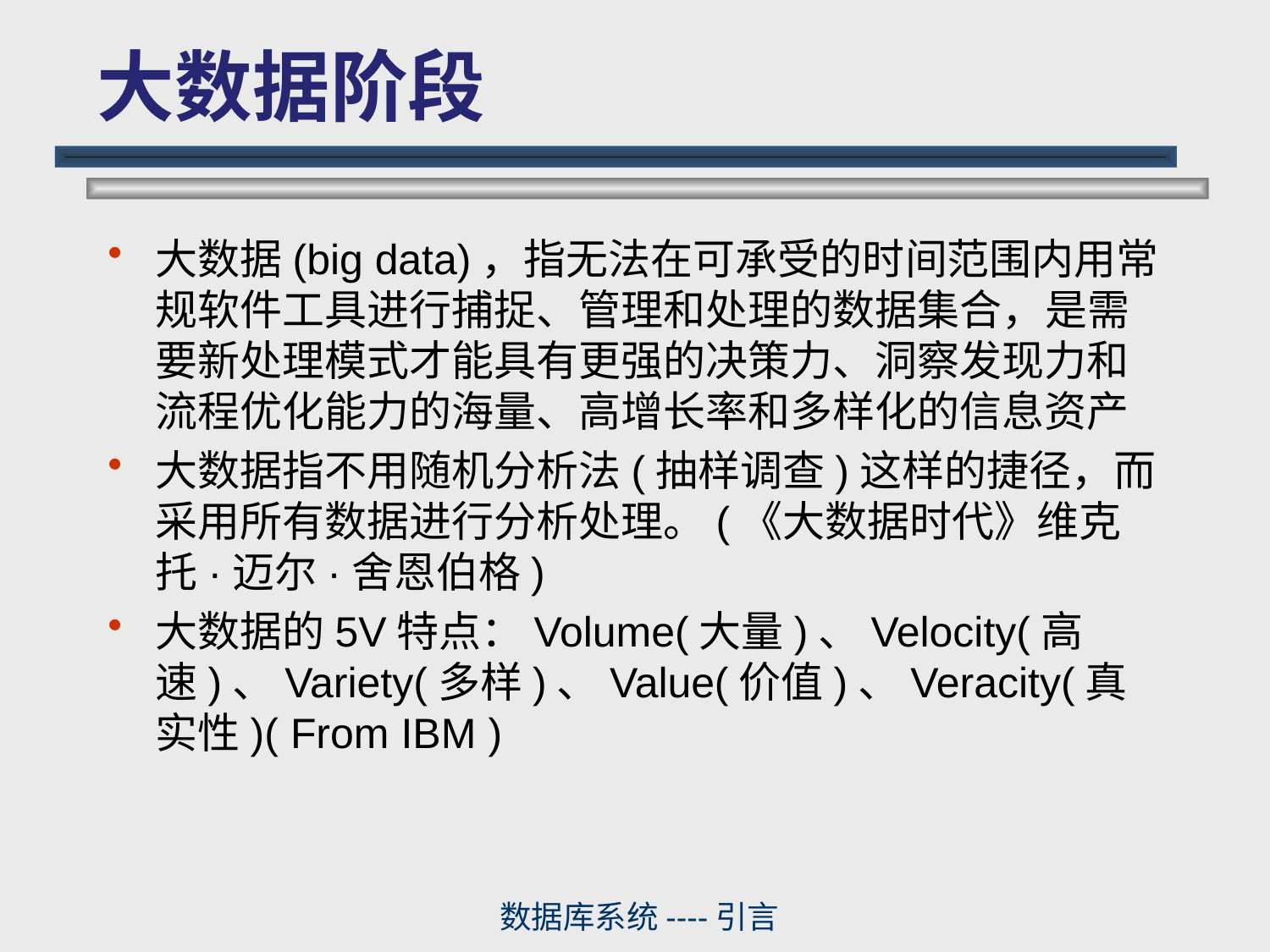

# 大数据阶段
大数据(big data)，指无法在可承受的时间范围内用常规软件工具进行捕捉、管理和处理的数据集合，是需要新处理模式才能具有更强的决策力、洞察发现力和流程优化能力的海量、高增长率和多样化的信息资产
大数据指不用随机分析法(抽样调查)这样的捷径，而采用所有数据进行分析处理。(《大数据时代》维克托·迈尔·舍恩伯格)
大数据的5V特点：Volume(大量)、Velocity(高速)、Variety(多样)、Value(价值)、Veracity(真实性)( From IBM )
数据库系统----引言